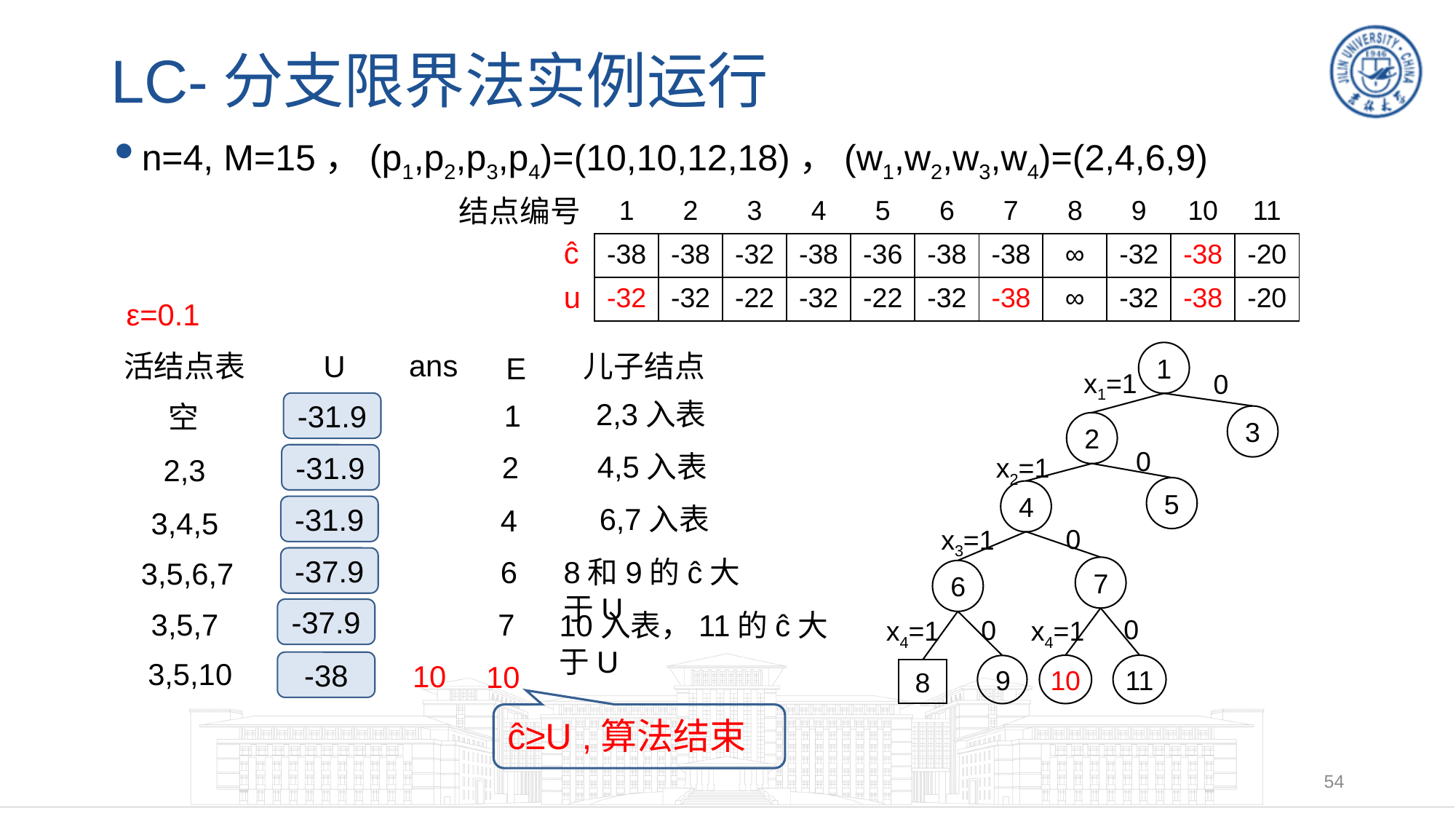

# LC-分支限界法实例运行
n=4, M=15，(p1,p2,p3,p4)=(10,10,12,18)，(w1,w2,w3,w4)=(2,4,6,9)
结点编号
| 1 | 2 | 3 | 4 | 5 | 6 | 7 | 8 | 9 | 10 | 11 |
| --- | --- | --- | --- | --- | --- | --- | --- | --- | --- | --- |
| -38 | -38 | -32 | -38 | -36 | -38 | -38 | ∞ | -32 | -38 | -20 |
| -32 | -32 | -22 | -32 | -22 | -32 | -38 | ∞ | -32 | -38 | -20 |
ĉ
u
ε=0.1
ans
活结点表
儿子结点
U
1
x1=1
0
3
2
0
x2=1
5
4
0
x3=1
7
6
0
0
x4=1
x4=1
10
11
9
8
E
2,3入表
1
空
-31.9
4,5入表
2
-31.9
2,3
6,7入表
-31.9
4
3,4,5
-37.9
6
8和9的ĉ大于U
3,5,6,7
-37.9
3,5,7
7
10入表，11的ĉ大于U
3,5,10
10
-38
10
ĉ≥U ,算法结束
54